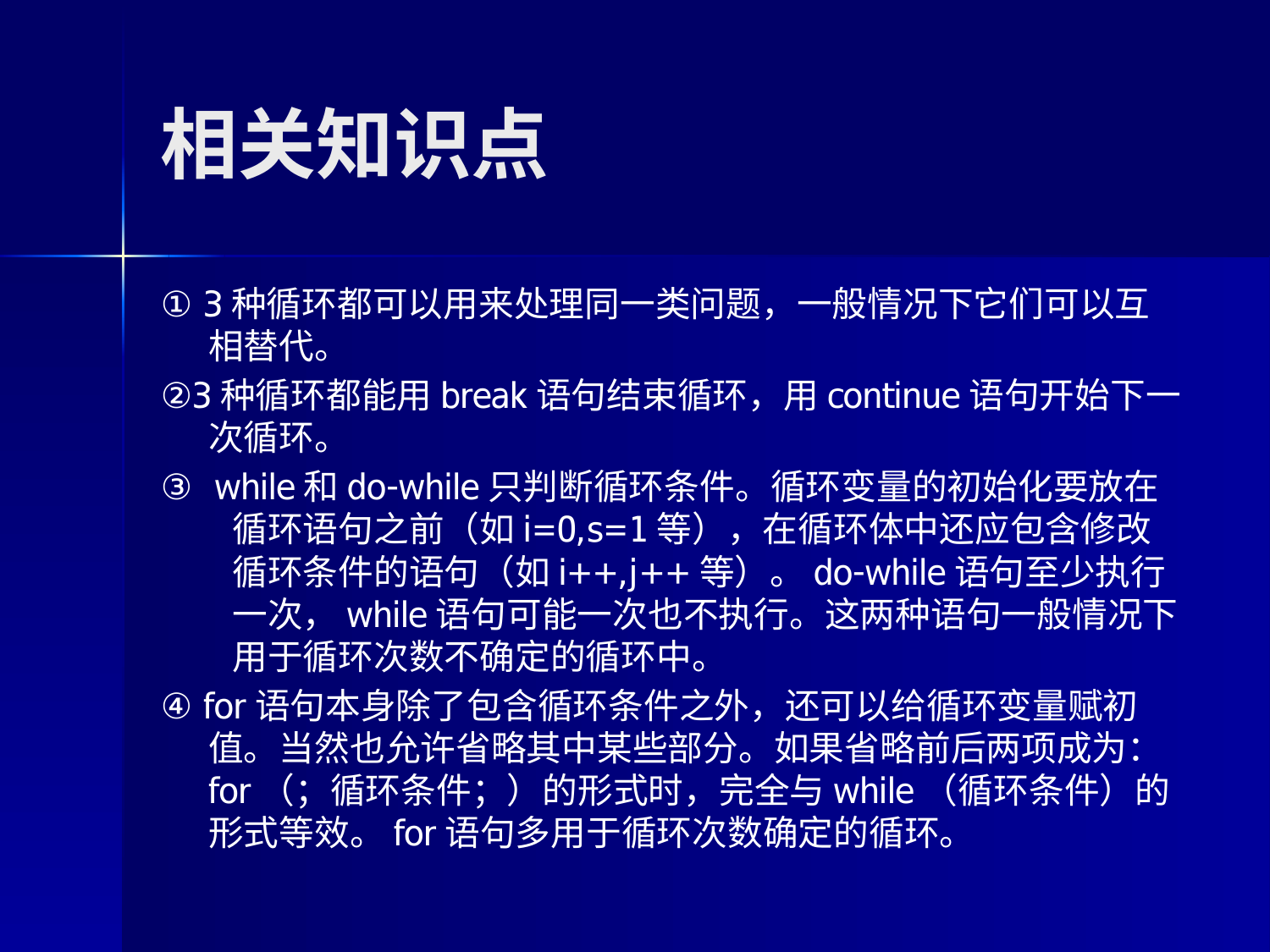

# 相关知识点
① 3种循环都可以用来处理同一类问题，一般情况下它们可以互相替代。
②3种循环都能用break语句结束循环，用continue语句开始下一次循环。
③  while和do-while只判断循环条件。循环变量的初始化要放在循环语句之前（如i=0,s=1等），在循环体中还应包含修改循环条件的语句（如i++,j++等）。do-while语句至少执行一次，while语句可能一次也不执行。这两种语句一般情况下用于循环次数不确定的循环中。
④ for语句本身除了包含循环条件之外，还可以给循环变量赋初值。当然也允许省略其中某些部分。如果省略前后两项成为：for（；循环条件；）的形式时，完全与while（循环条件）的形式等效。for语句多用于循环次数确定的循环。